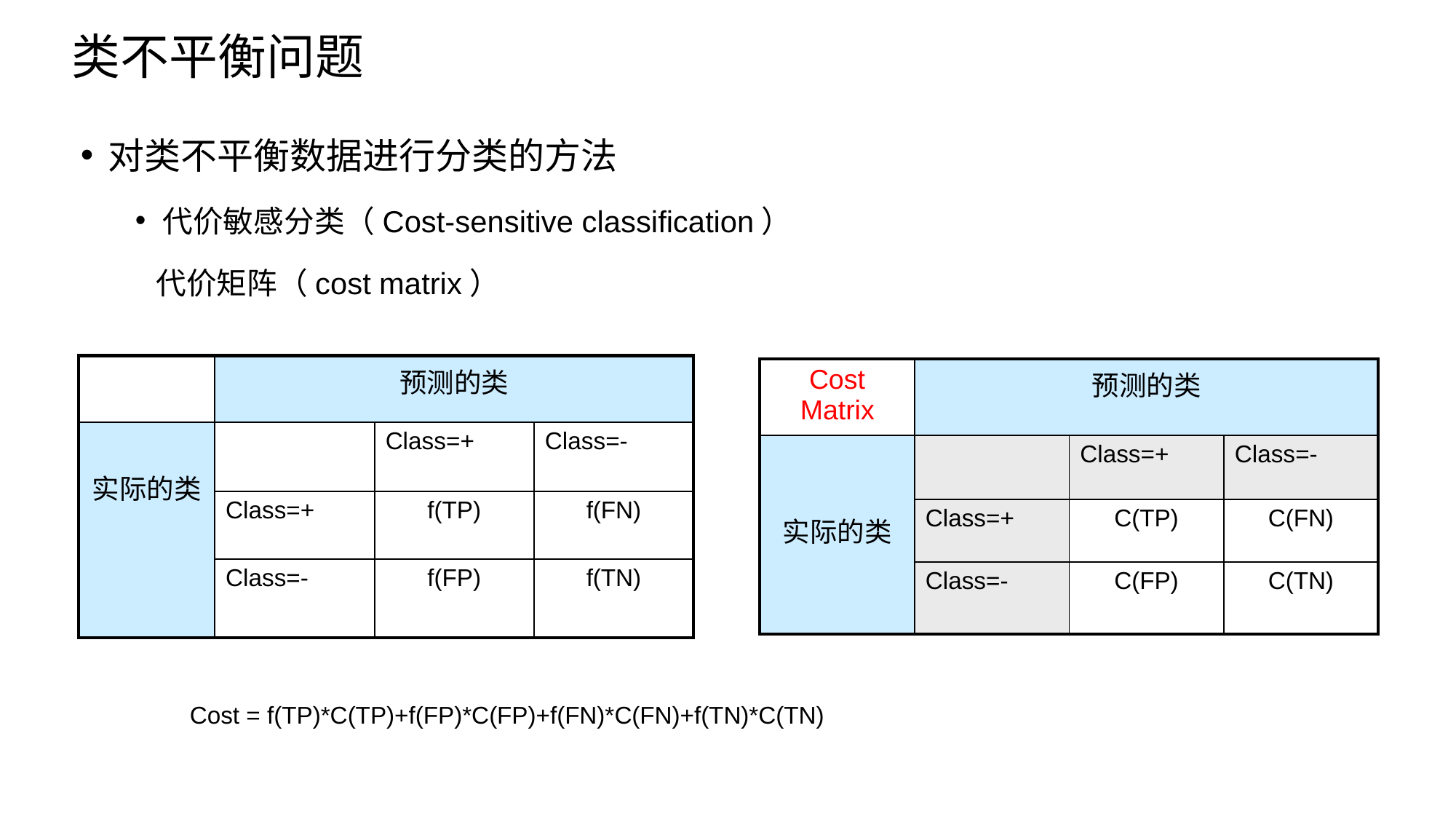

# 类不平衡问题

对类不平衡数据进行分类的方法
代价敏感分类（Cost-sensitive classification）
  代价矩阵（cost matrix）

Cost = f(TP)*C(TP)+f(FP)*C(FP)+f(FN)*C(FN)+f(TN)*C(TN)

|  | 预测的类 |  |  |
| --- | --- | --- | --- |
| 实际的类 |  | Class=+ | Class=- |
|  | Class=+ | f(TP) | f(FN) |
|  | Class=- | f(FP) | f(TN) |
| Cost Matrix | 预测的类 |  |  |
| --- | --- | --- | --- |
| 实际的类 |  | Class=+ | Class=- |
|  | Class=+ | C(TP) | C(FN) |
|  | Class=- | C(FP) | C(TN) |